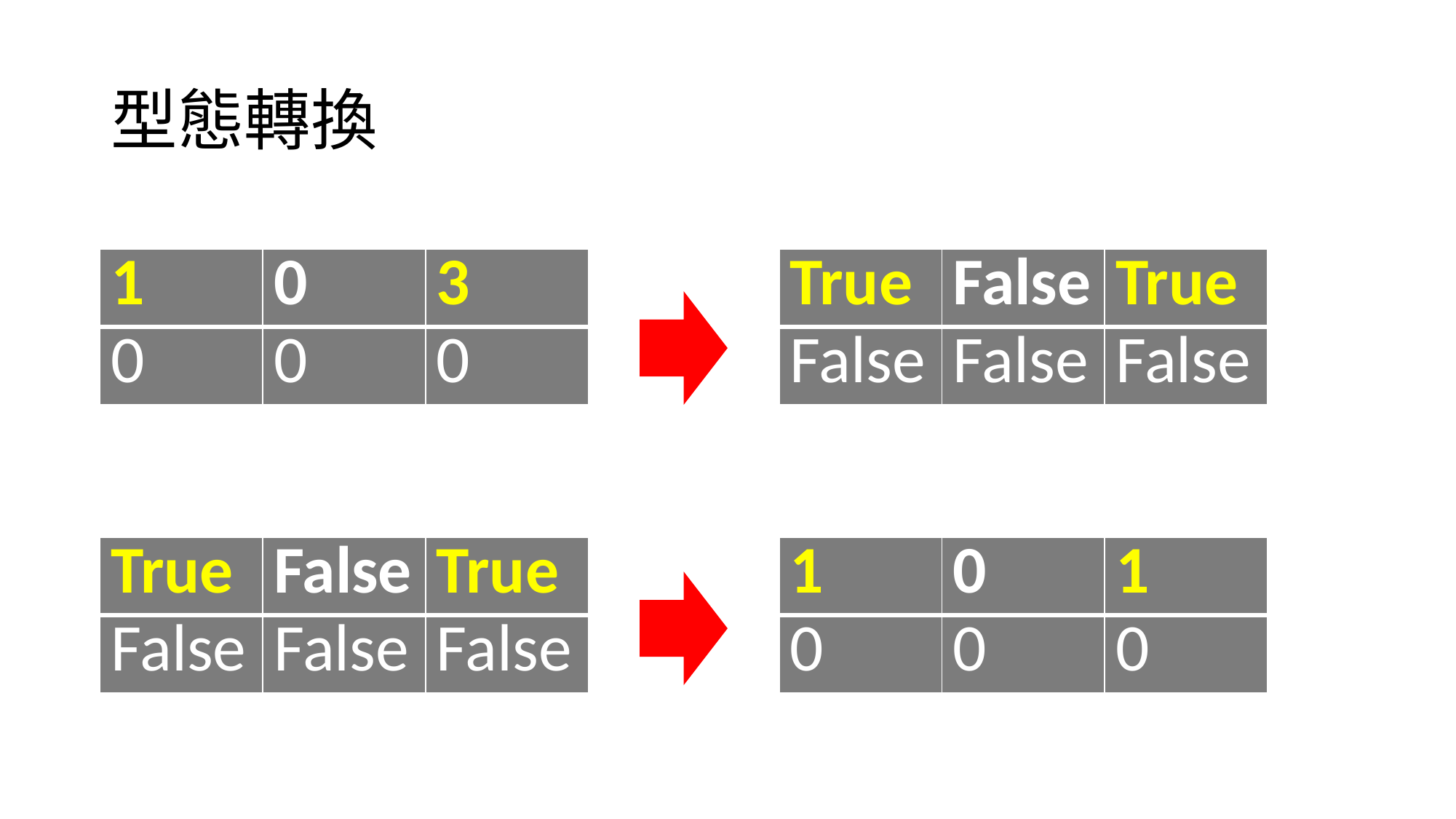

# 型態轉換
| 1 | 0 | 3 |
| --- | --- | --- |
| 0 | 0 | 0 |
| True | False | True |
| --- | --- | --- |
| False | False | False |

| True | False | True |
| --- | --- | --- |
| False | False | False |
| 1 | 0 | 1 |
| --- | --- | --- |
| 0 | 0 | 0 |